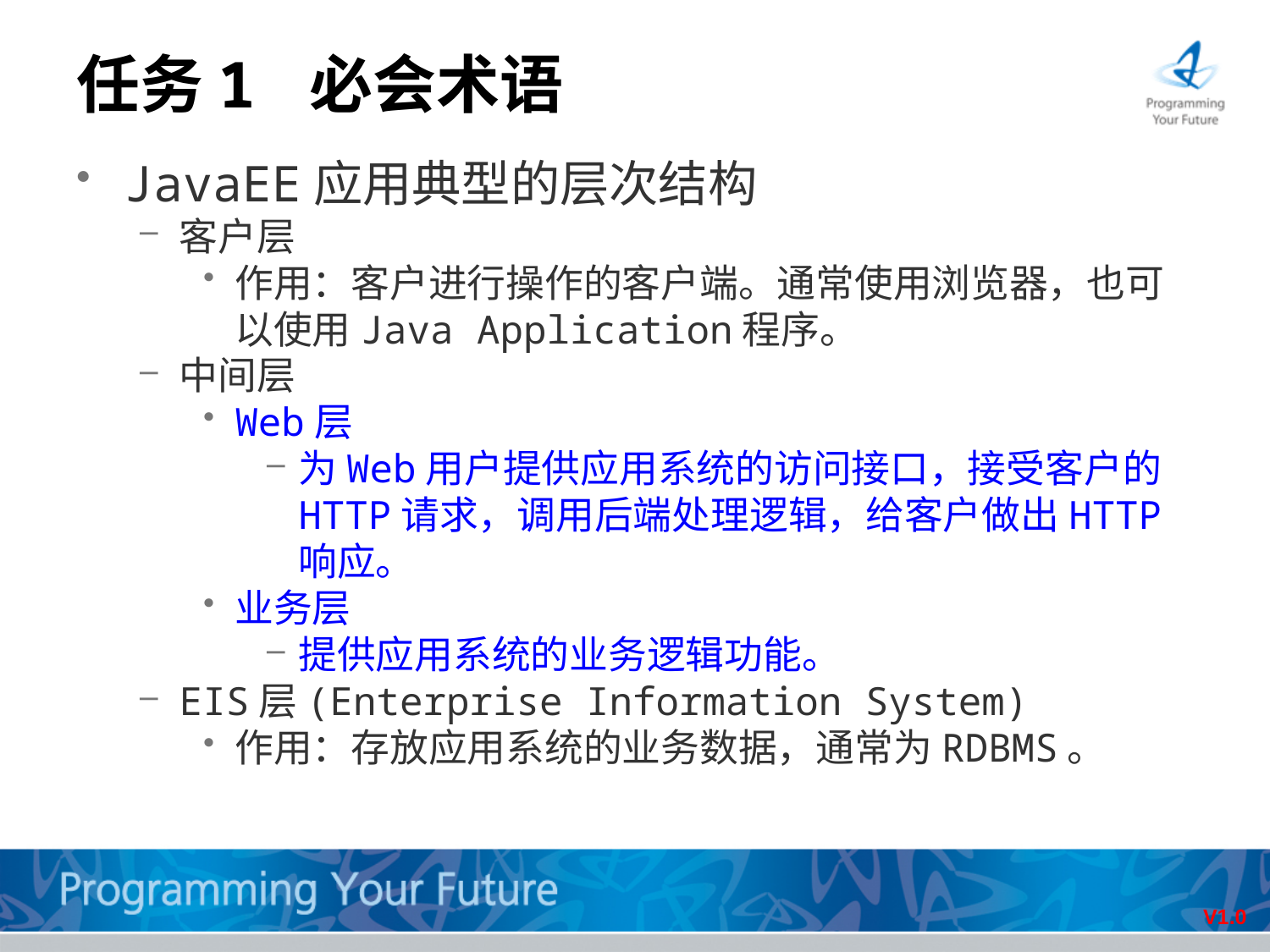

# 任务1 必会术语
JavaEE应用典型的层次结构
客户层
作用：客户进行操作的客户端。通常使用浏览器，也可以使用Java Application程序。
中间层
Web层
为Web用户提供应用系统的访问接口，接受客户的HTTP请求，调用后端处理逻辑，给客户做出HTTP响应。
业务层
提供应用系统的业务逻辑功能。
EIS层(Enterprise Information System)
作用：存放应用系统的业务数据，通常为RDBMS。